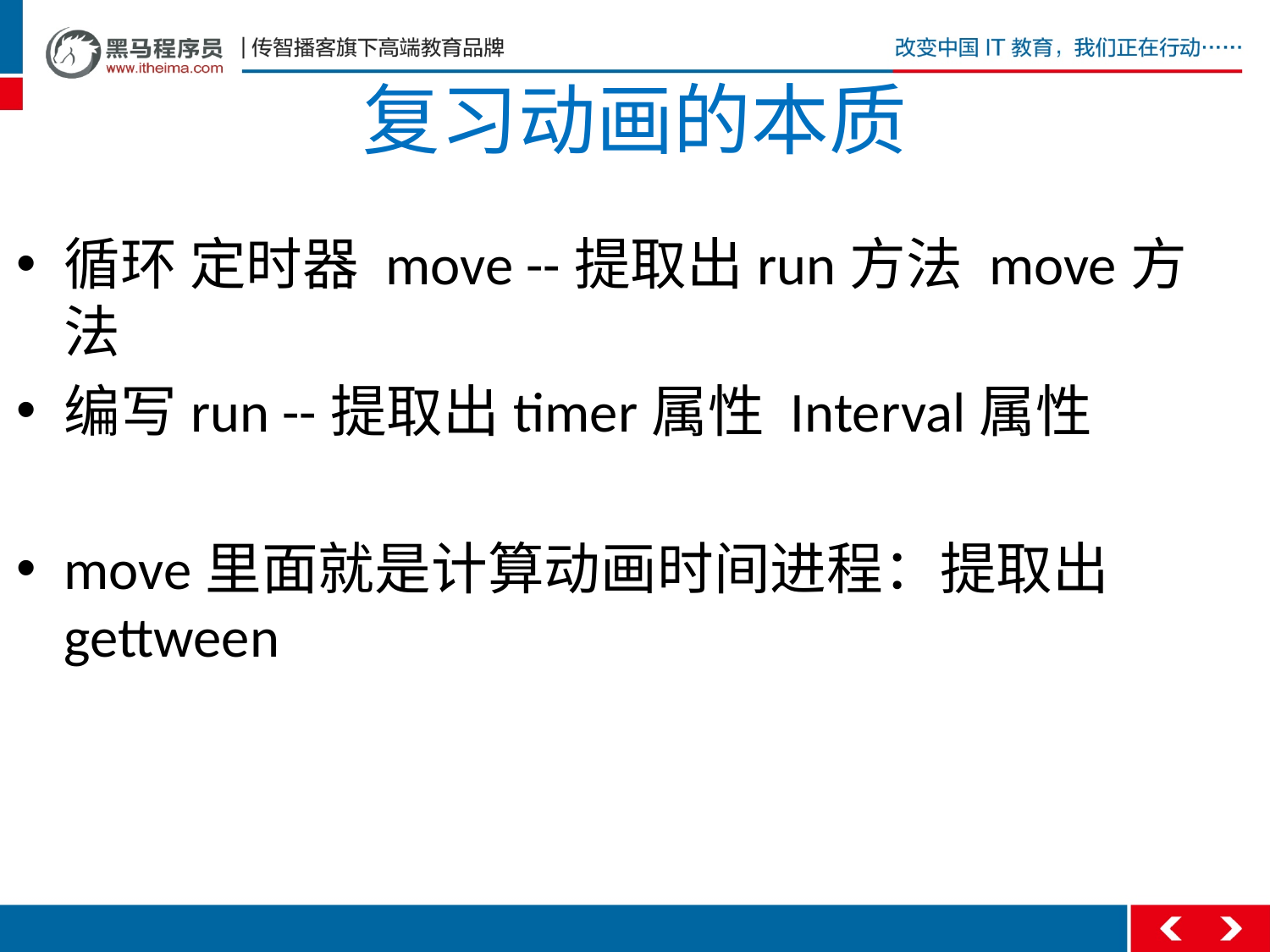

# 复习动画的本质
循环 定时器 move --提取出run方法 move方法
编写run --提取出timer属性 Interval属性

move里面就是计算动画时间进程：提取出gettween